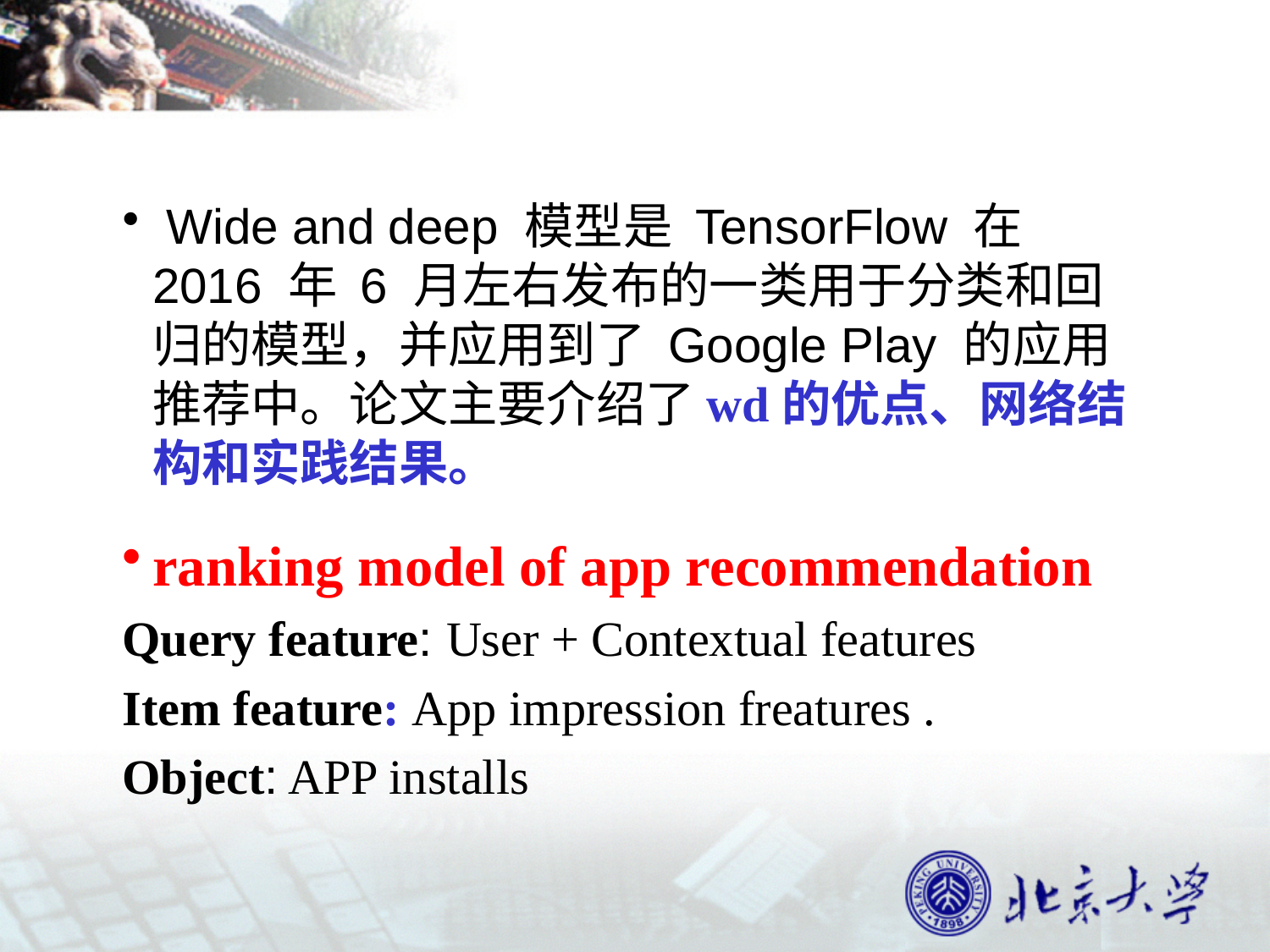

Wide and deep 模型是 TensorFlow 在 2016 年 6 月左右发布的一类用于分类和回归的模型，并应用到了 Google Play 的应用推荐中。论文主要介绍了wd的优点、网络结构和实践结果。

ranking model of app recommendation
Query feature: User + Contextual features
Item feature: App impression freatures .
Object: APP installs